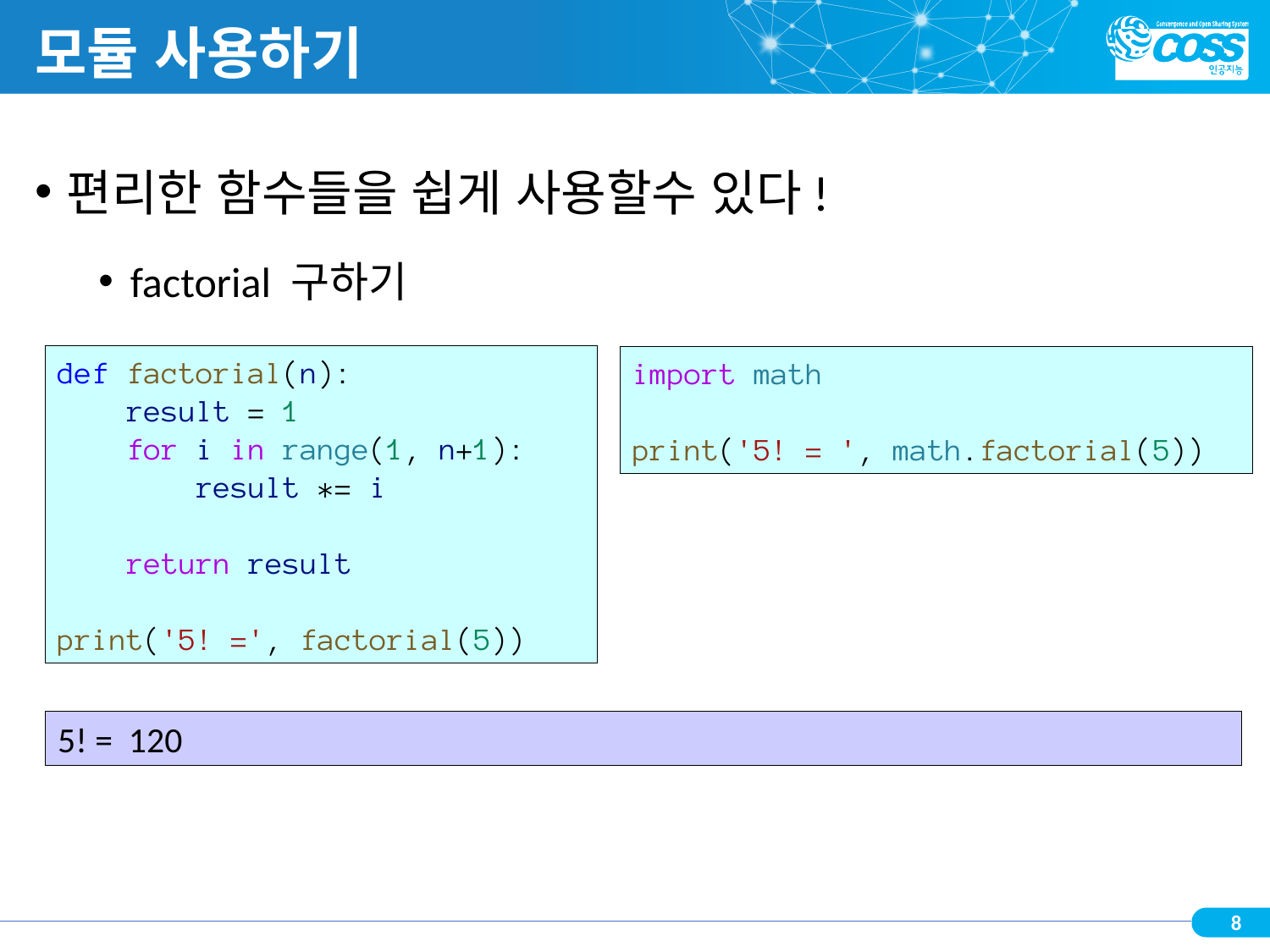

# 모듈 사용하기
편리한 함수들을 쉽게 사용할수 있다!
factorial 구하기
def factorial(n):
    result = 1
    for i in range(1, n+1):
        result *= i

    return result
print('5! =', factorial(5))
import math
print('5! = ', math.factorial(5))
5! =  120
8